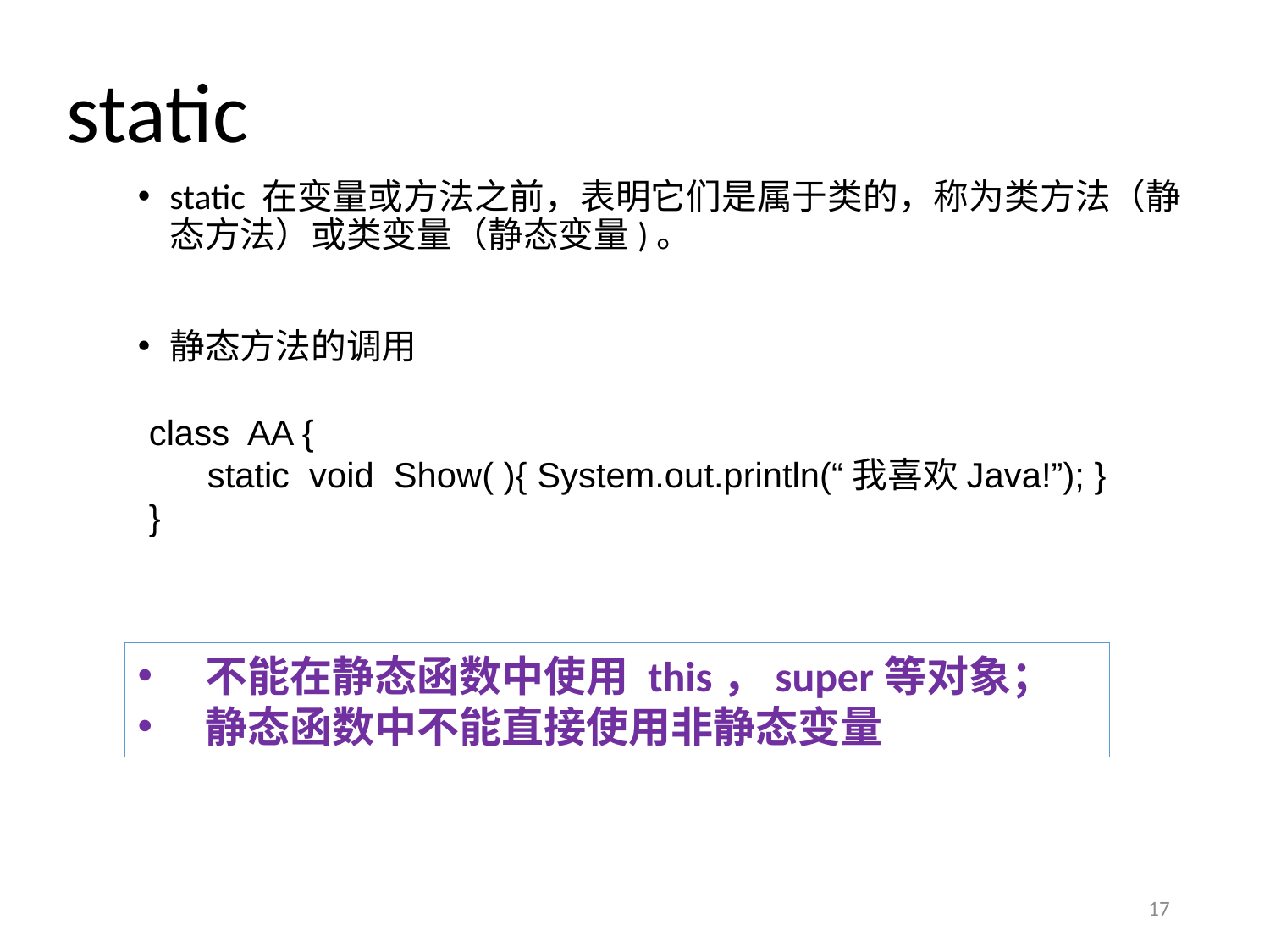

# static
static 在变量或方法之前，表明它们是属于类的，称为类方法（静态方法）或类变量（静态变量)。

静态方法的调用
class  AA {
      static  void  Show( ){ System.out.println(“我喜欢Java!”); }
}
 不能在静态函数中使用 this，super等对象；
 静态函数中不能直接使用非静态变量
17